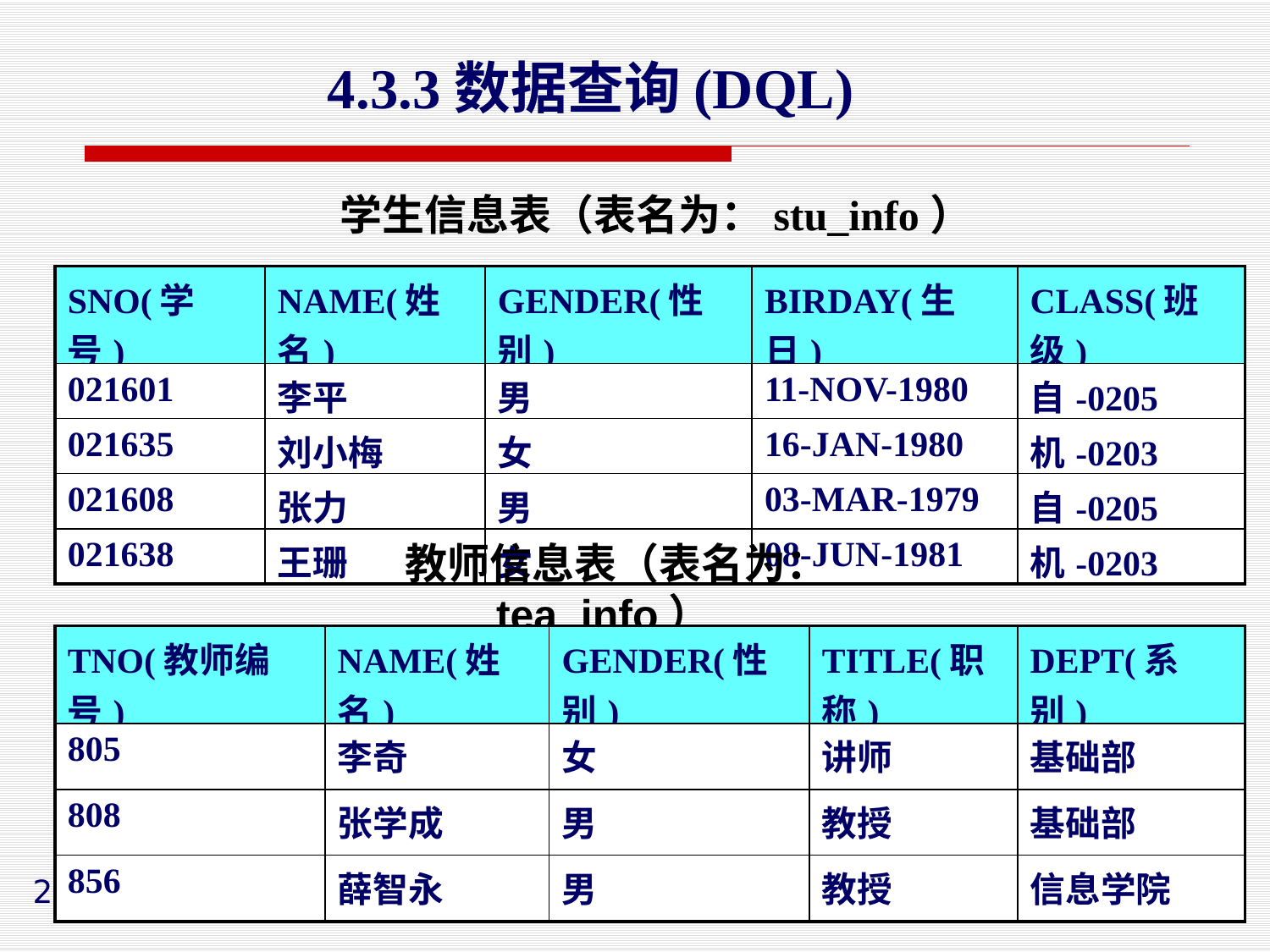

4.3.3数据查询(DQL)
学生信息表（表名为：stu_info）
| SNO(学号) | NAME(姓名) | GENDER(性别) | BIRDAY(生日) | CLASS(班级) |
| --- | --- | --- | --- | --- |
| 021601 | 李平 | 男 | 11-NOV-1980 | 自-0205 |
| 021635 | 刘小梅 | 女 | 16-JAN-1980 | 机-0203 |
| 021608 | 张力 | 男 | 03-MAR-1979 | 自-0205 |
| 021638 | 王珊 | 女 | 08-JUN-1981 | 机-0203 |
教师信息表（表名为：tea_info）
| TNO(教师编号) | NAME(姓名) | GENDER(性别) | TITLE(职称) | DEPT(系别) |
| --- | --- | --- | --- | --- |
| 805 | 李奇 | 女 | 讲师 | 基础部 |
| 808 | 张学成 | 男 | 教授 | 基础部 |
| 856 | 薛智永 | 男 | 教授 | 信息学院 |